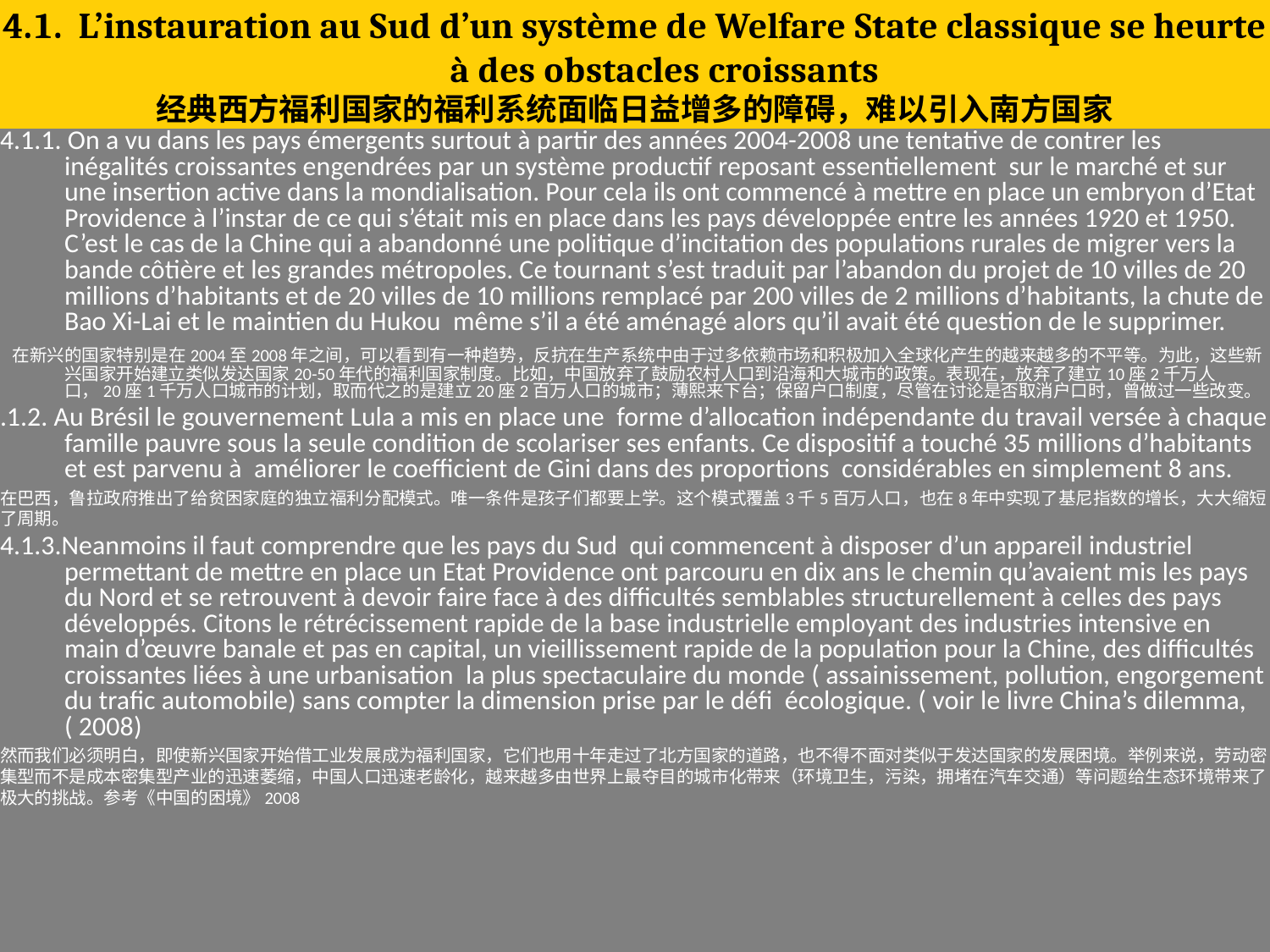

# 4.1.  L’instauration au Sud d’un système de Welfare State classique se heurte à des obstacles croissants
经典西方福利国家的福利系统面临日益增多的障碍，难以引入南方国家
4.1.1. On a vu dans les pays émergents surtout à partir des années 2004-2008 une tentative de contrer les inégalités croissantes engendrées par un système productif reposant essentiellement  sur le marché et sur une insertion active dans la mondialisation. Pour cela ils ont commencé à mettre en place un embryon d’Etat Providence à l’instar de ce qui s’était mis en place dans les pays développée entre les années 1920 et 1950. C’est le cas de la Chine qui a abandonné une politique d’incitation des populations rurales de migrer vers la bande côtière et les grandes métropoles. Ce tournant s’est traduit par l’abandon du projet de 10 villes de 20 millions d’habitants et de 20 villes de 10 millions remplacé par 200 villes de 2 millions d’habitants, la chute de Bao Xi-Lai et le maintien du Hukou  même s’il a été aménagé alors qu’il avait été question de le supprimer.
 在新兴的国家特别是在2004至2008年之间，可以看到有一种趋势，反抗在生产系统中由于过多依赖市场和积极加入全球化产生的越来越多的不平等。为此，这些新兴国家开始建立类似发达国家20-50年代的福利国家制度。比如，中国放弃了鼓励农村人口到沿海和大城市的政策。表现在，放弃了建立10座2千万人口，20座1千万人口城市的计划，取而代之的是建立20座2百万人口的城市；薄熙来下台；保留户口制度，尽管在讨论是否取消户口时，曾做过一些改变。
.1.2. Au Brésil le gouvernement Lula a mis en place une  forme d’allocation indépendante du travail versée à chaque famille pauvre sous la seule condition de scolariser ses enfants. Ce dispositif a touché 35 millions d’habitants et est parvenu à  améliorer le coefficient de Gini dans des proportions  considérables en simplement 8 ans.
在巴西，鲁拉政府推出了给贫困家庭的独立福利分配模式。唯一条件是孩子们都要上学。这个模式覆盖3千5百万人口，也在8年中实现了基尼指数的增长，大大缩短了周期。
4.1.3.Neanmoins il faut comprendre que les pays du Sud  qui commencent à disposer d’un appareil industriel permettant de mettre en place un Etat Providence ont parcouru en dix ans le chemin qu’avaient mis les pays du Nord et se retrouvent à devoir faire face à des difficultés semblables structurellement à celles des pays développés. Citons le rétrécissement rapide de la base industrielle employant des industries intensive en main d’œuvre banale et pas en capital, un vieillissement rapide de la population pour la Chine, des difficultés  croissantes liées à une urbanisation  la plus spectaculaire du monde ( assainissement, pollution, engorgement du trafic automobile) sans compter la dimension prise par le défi  écologique. ( voir le livre China’s dilemma,( 2008)
然而我们必须明白，即使新兴国家开始借工业发展成为福利国家，它们也用十年走过了北方国家的道路，也不得不面对类似于发达国家的发展困境。举例来说，劳动密集型而不是成本密集型产业的迅速萎缩，中国人口迅速老龄化，越来越多由世界上最夺目的城市化带来（环境卫生，污染，拥堵在汽车交通）等问题给生态环境带来了极大的挑战。参考《中国的困境》2008